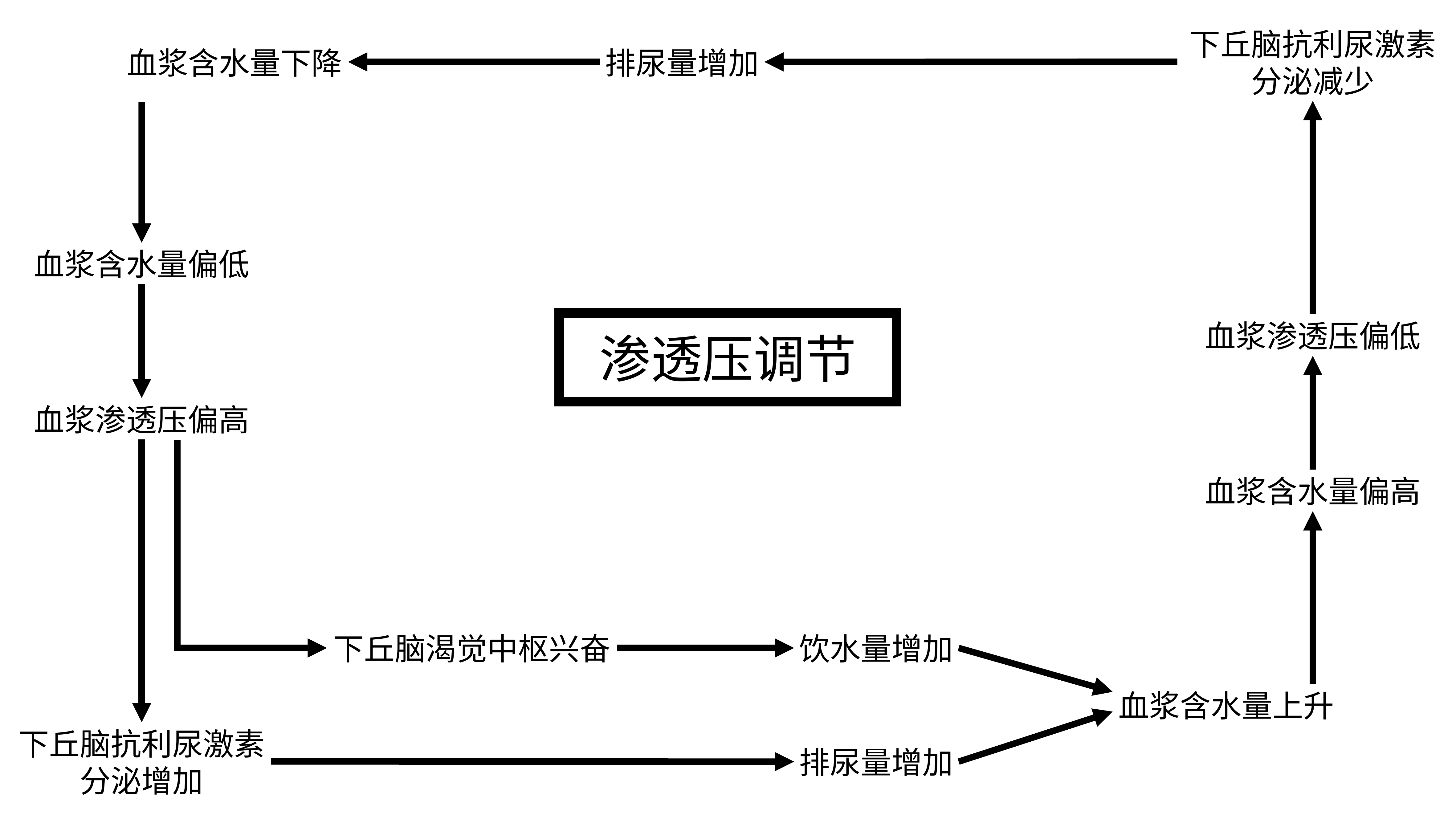

下丘脑抗利尿激素
分泌减少
血浆含水量下降
排尿量增加
血浆含水量偏低
渗透压调节
血浆渗透压偏低
血浆渗透压偏高
血浆含水量偏高
下丘脑渴觉中枢兴奋
饮水量增加
血浆含水量上升
下丘脑抗利尿激素
分泌增加
排尿量增加